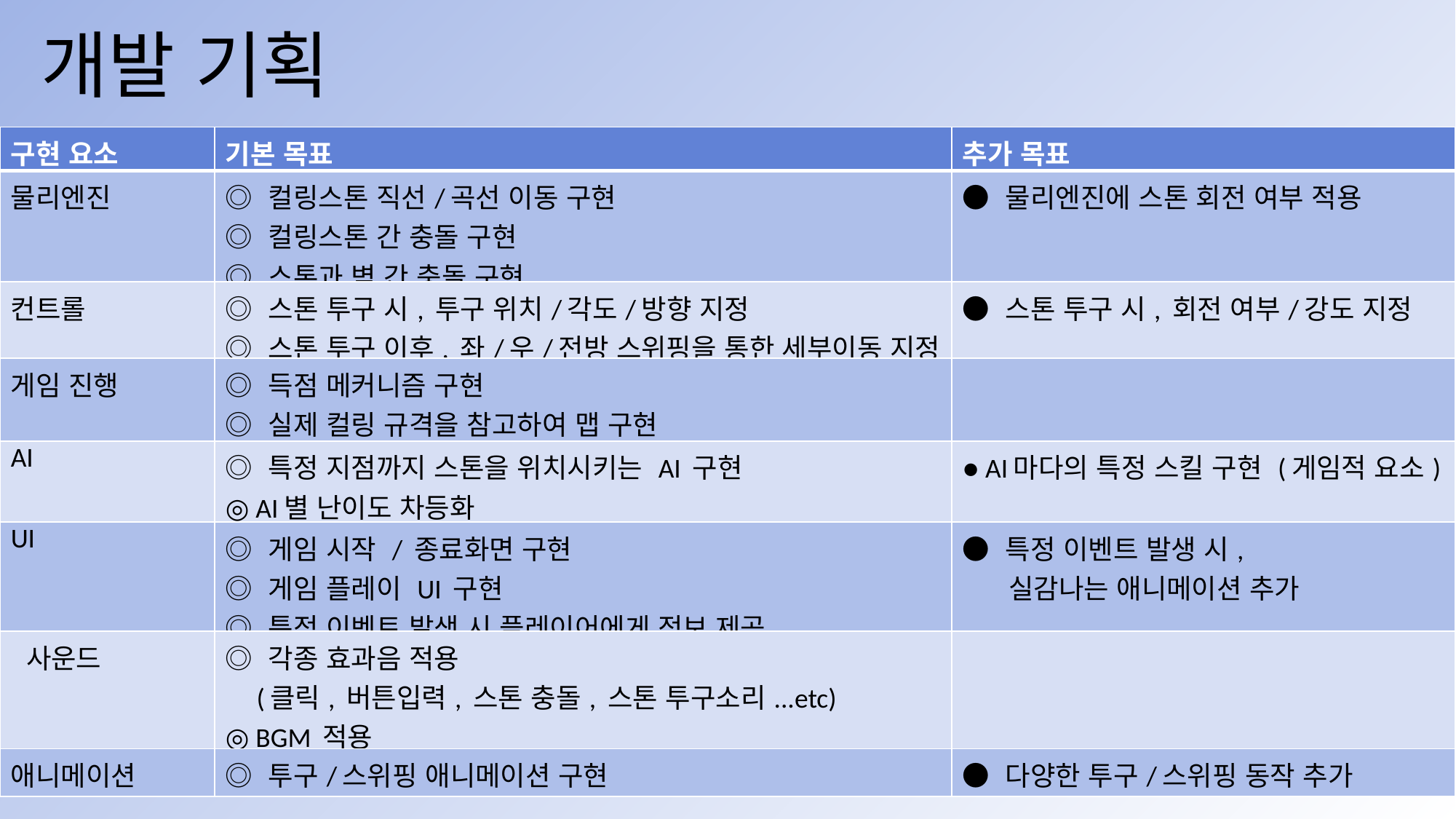

개발 기획
| 구현 요소 | 기본 목표 | 추가 목표 |
| --- | --- | --- |
| 물리엔진 | ◎ 컬링스톤 직선/곡선 이동 구현 ◎ 컬링스톤 간 충돌 구현 ◎ 스톤과 벽 간 충돌 구현 | ● 물리엔진에 스톤 회전 여부 적용 |
| 컨트롤 | ◎ 스톤 투구 시, 투구 위치/각도/방향 지정 ◎ 스톤 투구 이후, 좌/우/전방 스위핑을 통한 세부이동 지정 | ● 스톤 투구 시, 회전 여부/강도 지정 |
| 게임 진행 | ◎ 득점 메커니즘 구현 ◎ 실제 컬링 규격을 참고하여 맵 구현 |  |
| AI | ◎ 특정 지점까지 스톤을 위치시키는 AI 구현 ◎ AI별 난이도 차등화 | ● AI마다의 특정 스킬 구현 (게임적 요소) |
| UI | ◎ 게임 시작 / 종료화면 구현 ◎ 게임 플레이 UI 구현 ◎ 특정 이벤트 발생 시 플레이어에게 정보 제공 | ● 특정 이벤트 발생 시, 실감나는 애니메이션 추가 |
| 사운드 | ◎ 각종 효과음 적용 (클릭, 버튼입력, 스톤 충돌, 스톤 투구소리...etc) ◎ BGM 적용 |  |
| 애니메이션 | ◎ 투구/스위핑 애니메이션 구현 | ● 다양한 투구/스위핑 동작 추가 |